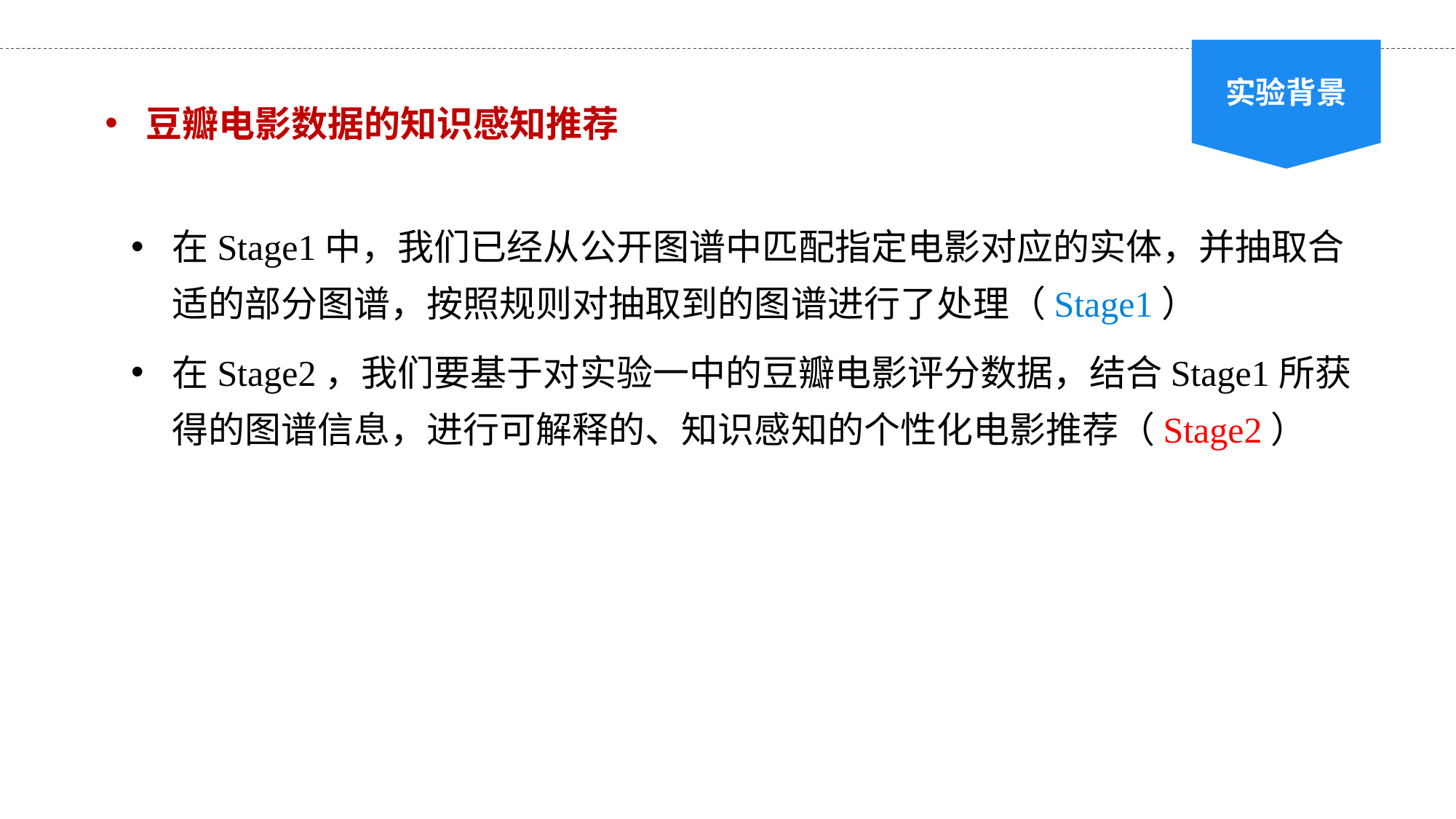

实验背景
豆瓣电影数据的知识感知推荐
在Stage1中，我们已经从公开图谱中匹配指定电影对应的实体，并抽取合适的部分图谱，按照规则对抽取到的图谱进行了处理（Stage1）
在Stage2，我们要基于对实验一中的豆瓣电影评分数据，结合Stage1所获得的图谱信息，进行可解释的、知识感知的个性化电影推荐（Stage2）